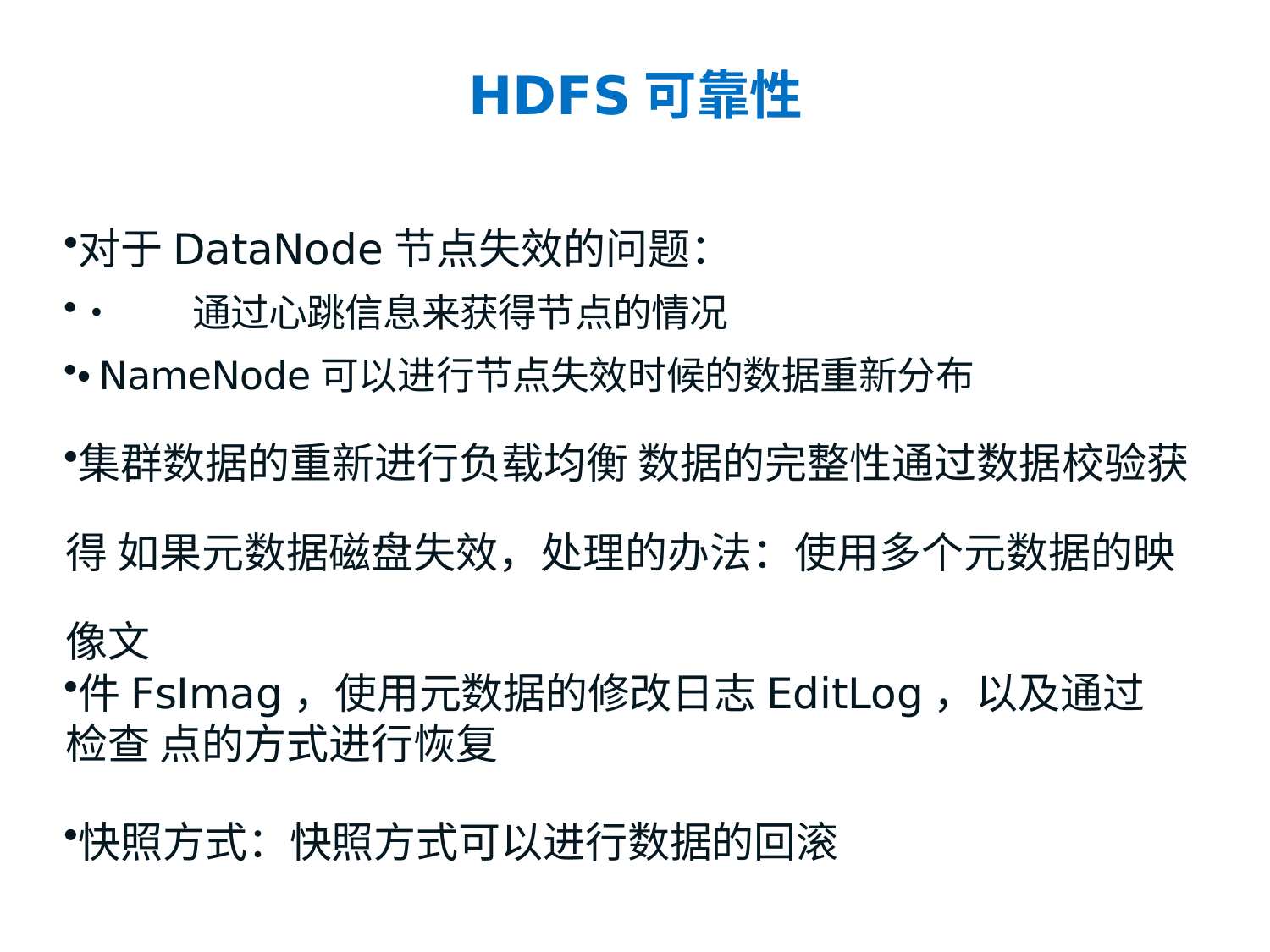

# HDFS可靠性
对于DataNode节点失效的问题：
•	通过心跳信息来获得节点的情况
•	NameNode可以进行节点失效时候的数据重新分布
集群数据的重新进行负载均衡 数据的完整性通过数据校验获得 如果元数据磁盘失效，处理的办法：使用多个元数据的映像文
件FsImag，使用元数据的修改日志EditLog，以及通过检查 点的方式进行恢复

快照方式：快照方式可以进行数据的回滚